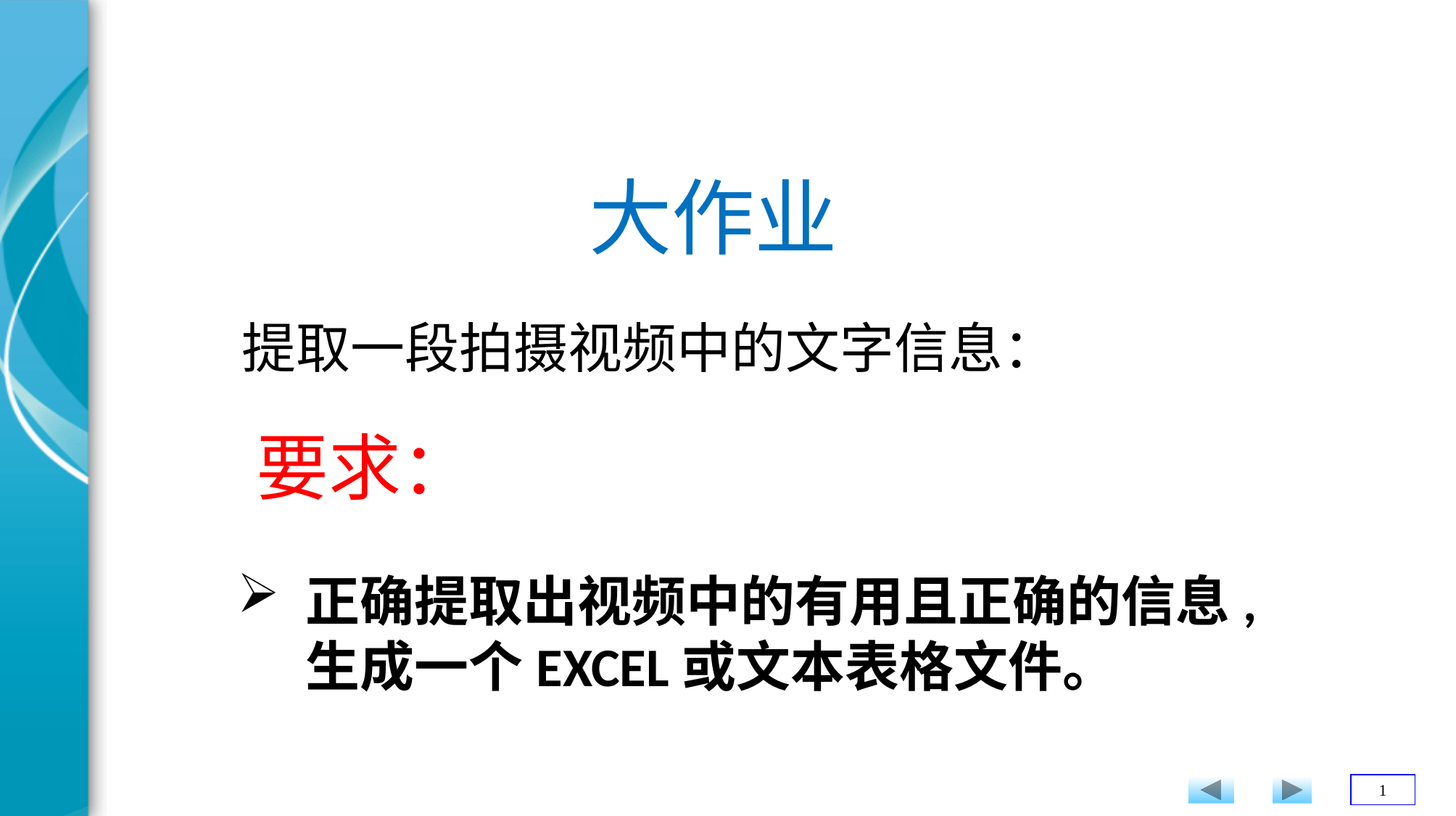

大作业
提取一段拍摄视频中的文字信息：
要求：
正确提取出视频中的有用且正确的信息,生成一个EXCEL或文本表格文件。